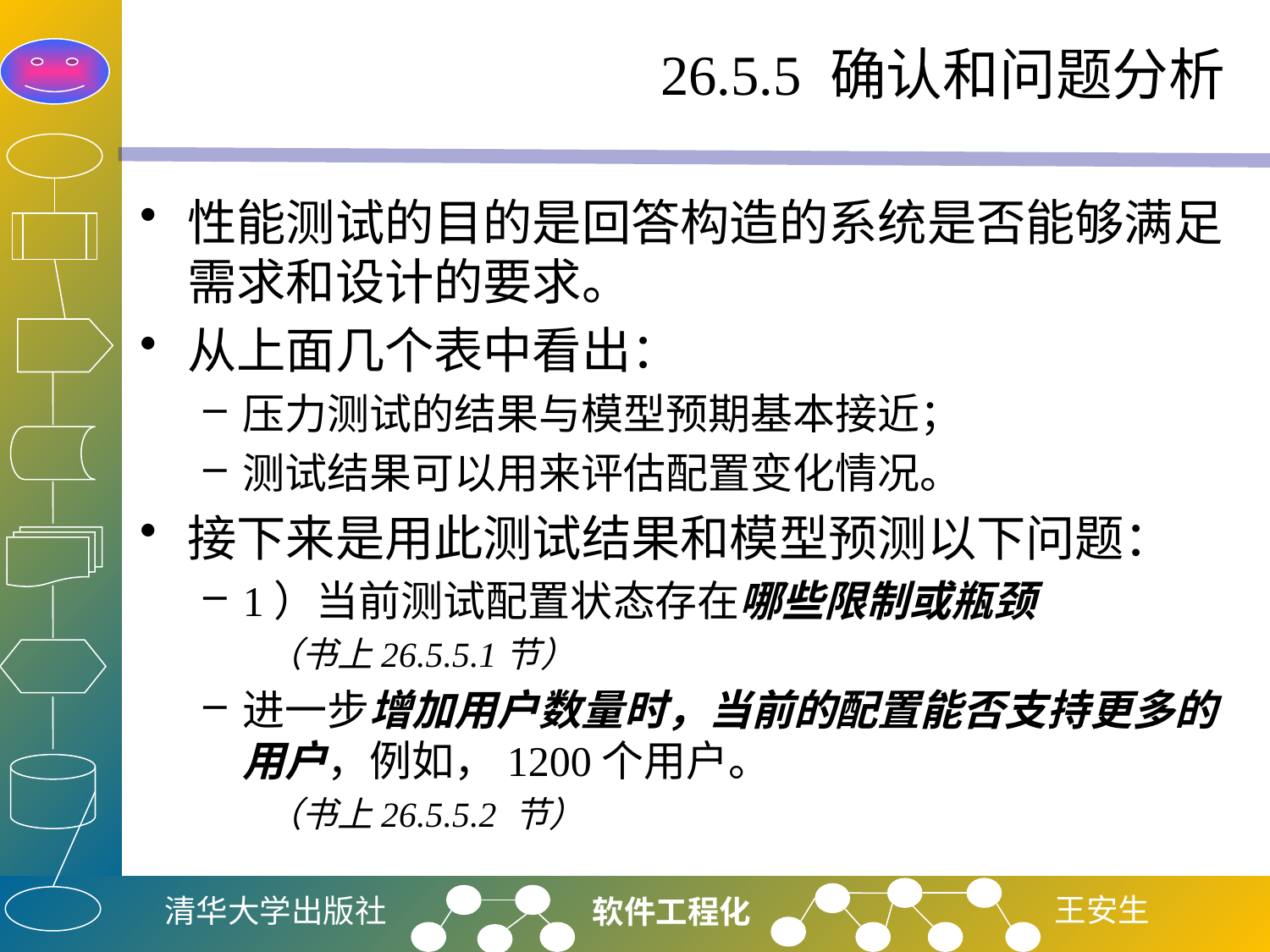

# 26.5.5 确认和问题分析
性能测试的目的是回答构造的系统是否能够满足需求和设计的要求。
从上面几个表中看出：
压力测试的结果与模型预期基本接近；
测试结果可以用来评估配置变化情况。
接下来是用此测试结果和模型预测以下问题：
1）当前测试配置状态存在哪些限制或瓶颈
（书上26.5.5.1节）
进一步增加用户数量时，当前的配置能否支持更多的用户，例如，1200个用户。
（书上26.5.5.2 节）